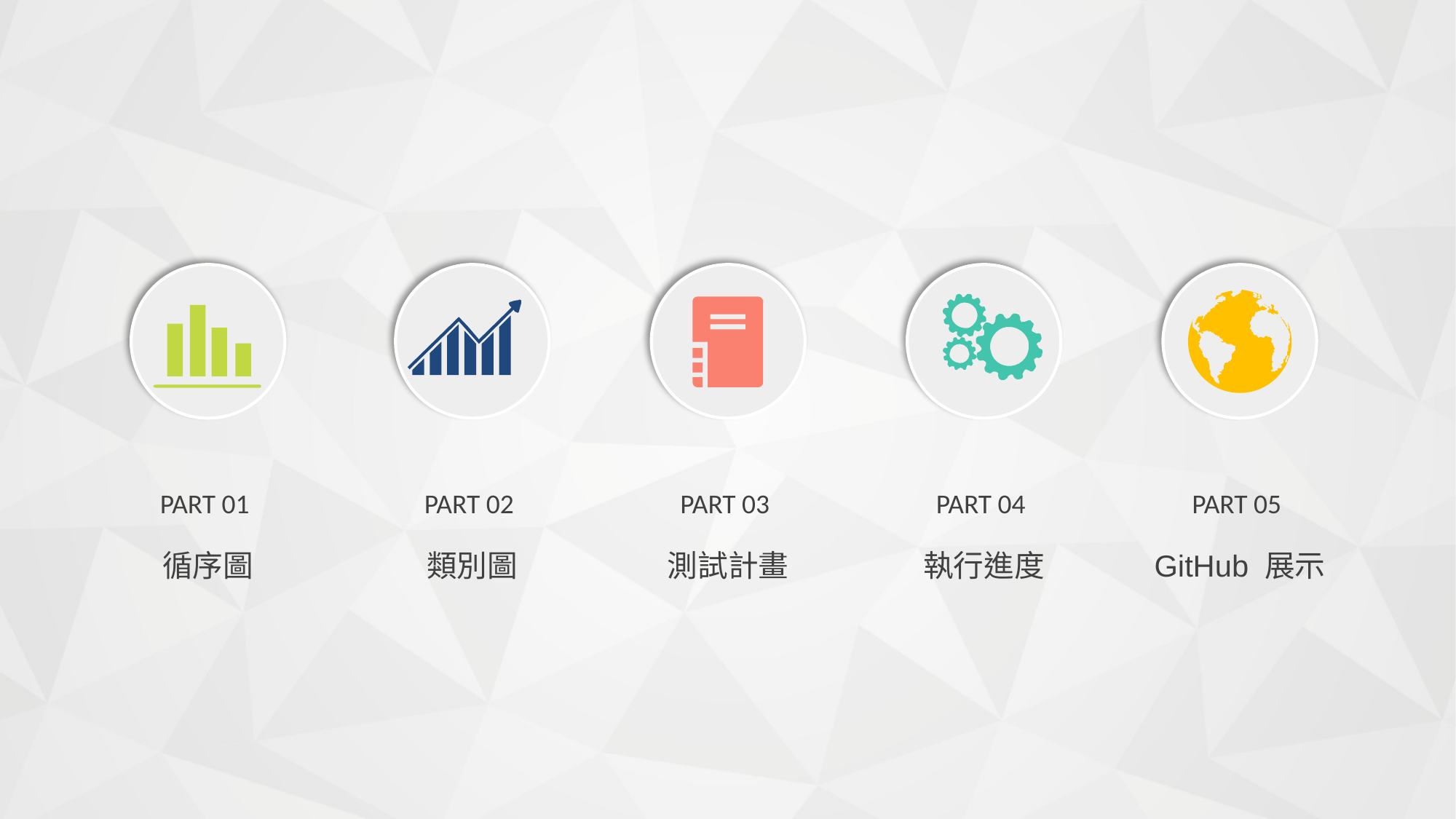

PART 01
PART 02
PART 03
PART 04
PART 05
循序圖
類別圖
測試計畫
執行進度
GitHub 展示